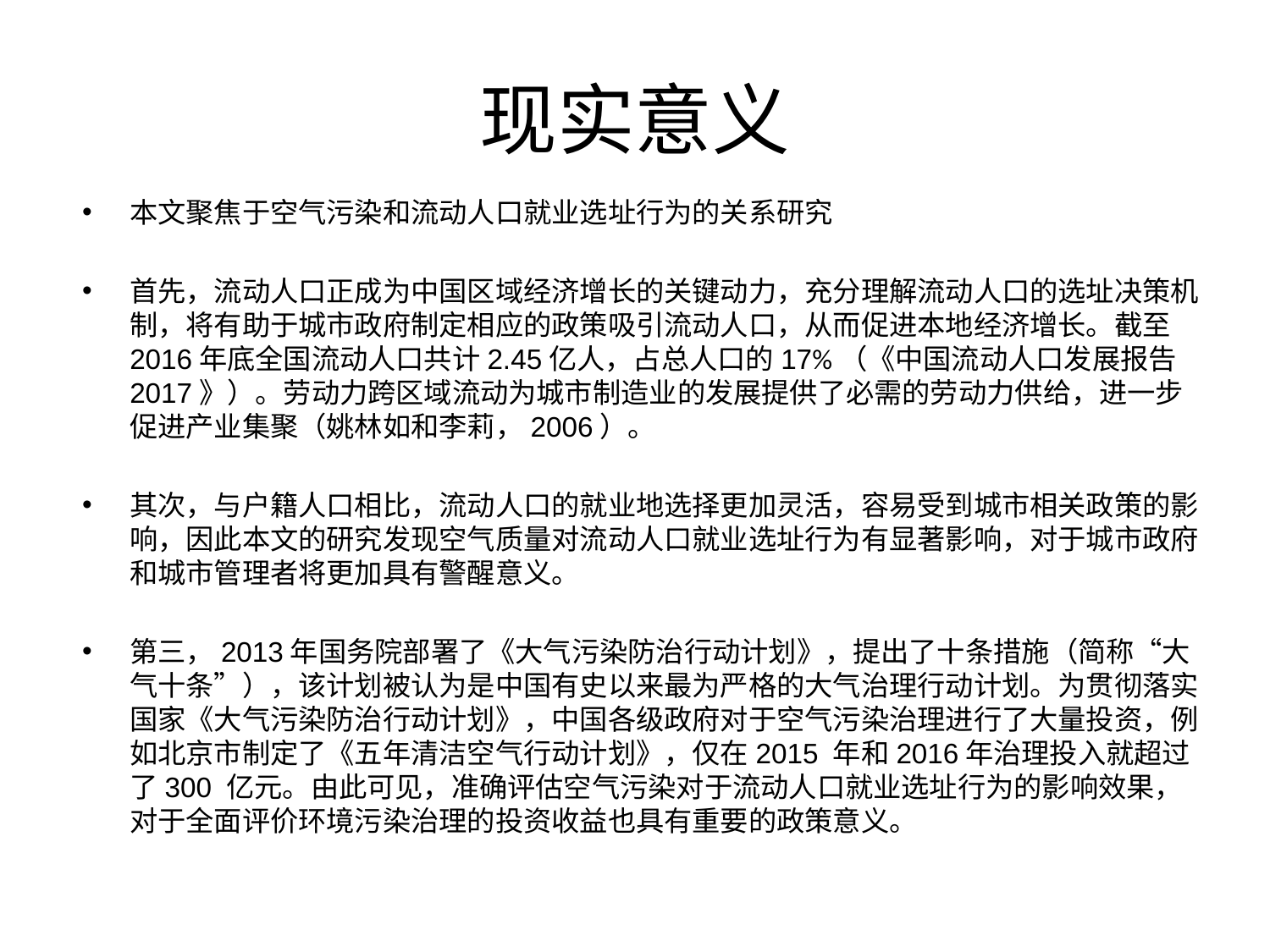

# 现实意义
本文聚焦于空气污染和流动人口就业选址行为的关系研究

首先，流动人口正成为中国区域经济增长的关键动力，充分理解流动人口的选址决策机制，将有助于城市政府制定相应的政策吸引流动人口，从而促进本地经济增长。截至2016年底全国流动人口共计2.45亿人，占总人口的17%（《中国流动人口发展报告2017》）。劳动力跨区域流动为城市制造业的发展提供了必需的劳动力供给，进一步促进产业集聚（姚林如和李莉，2006）。

其次，与户籍人口相比，流动人口的就业地选择更加灵活，容易受到城市相关政策的影响，因此本文的研究发现空气质量对流动人口就业选址行为有显著影响，对于城市政府和城市管理者将更加具有警醒意义。

第三，2013年国务院部署了《大气污染防治行动计划》，提出了十条措施（简称“大气十条”），该计划被认为是中国有史以来最为严格的大气治理行动计划。为贯彻落实国家《大气污染防治行动计划》，中国各级政府对于空气污染治理进行了大量投资，例如北京市制定了《五年清洁空气行动计划》，仅在2015 年和2016年治理投入就超过了300 亿元。由此可见，准确评估空气污染对于流动人口就业选址行为的影响效果，对于全面评价环境污染治理的投资收益也具有重要的政策意义。